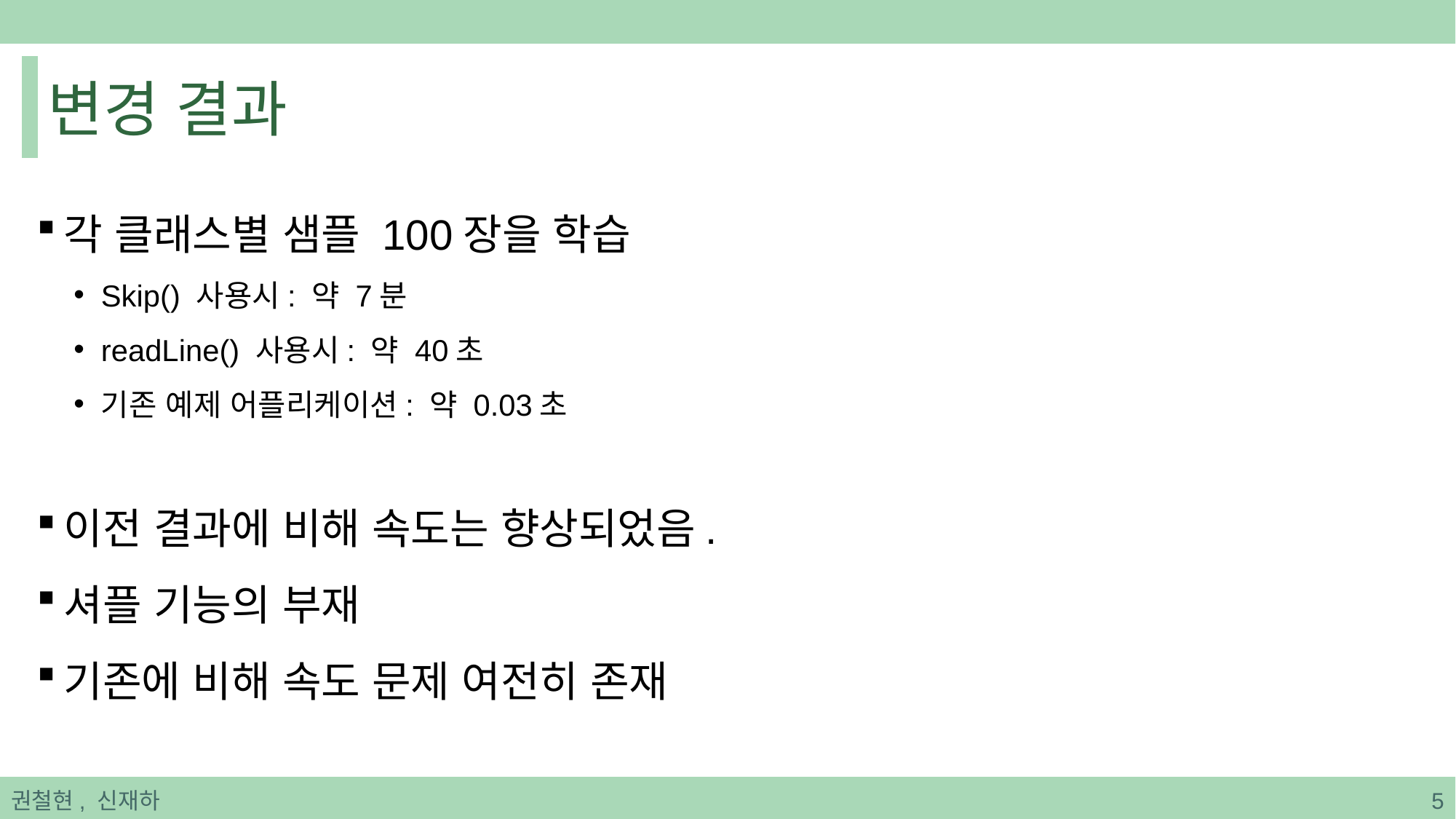

# 변경 결과
각 클래스별 샘플 100장을 학습
Skip() 사용시: 약 7분
readLine() 사용시: 약 40초
기존 예제 어플리케이션: 약 0.03초

이전 결과에 비해 속도는 향상되었음.
셔플 기능의 부재
기존에 비해 속도 문제 여전히 존재
권철현, 신재하
5